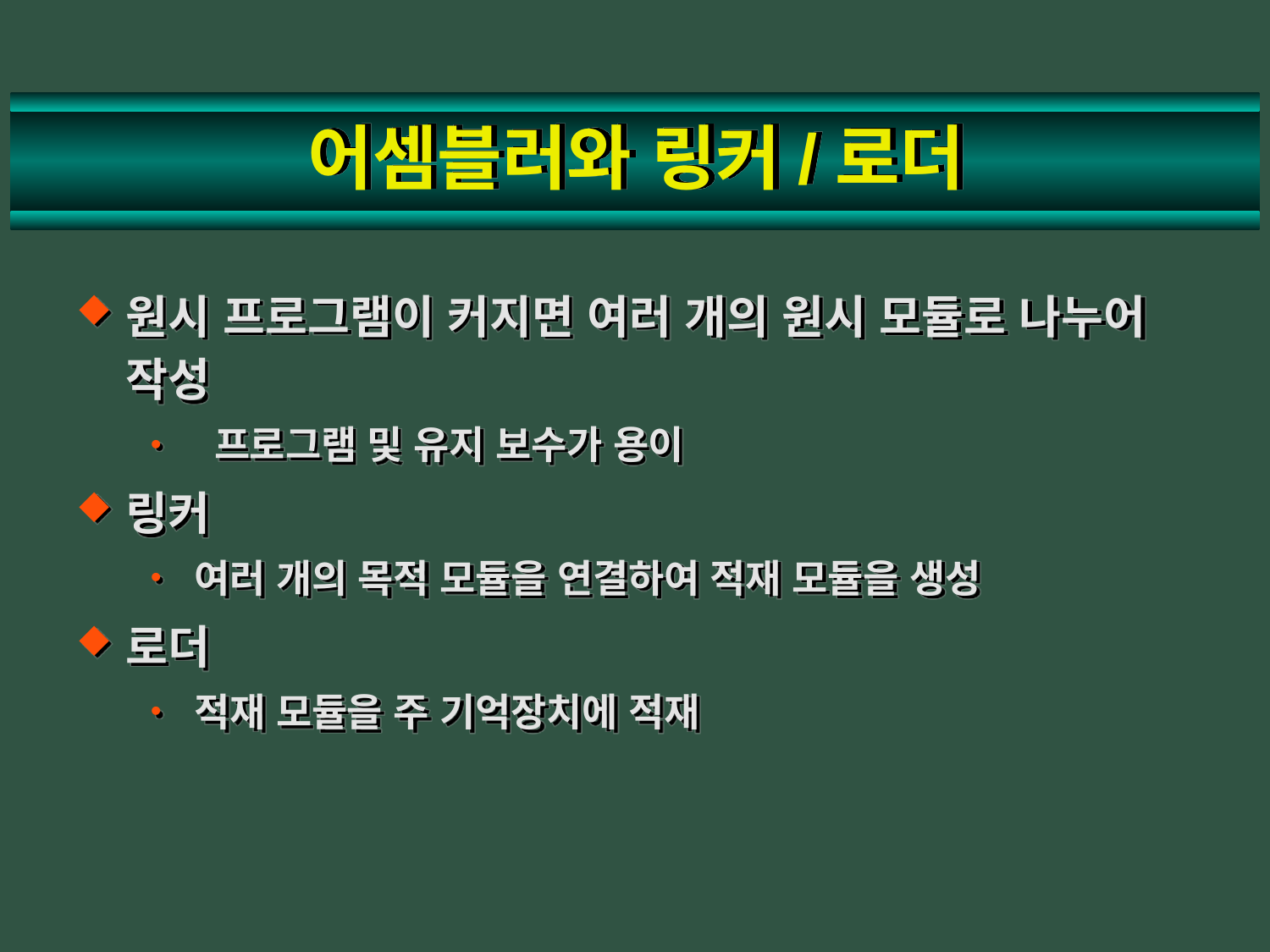

# 어셈블러와 링커/로더
원시 프로그램이 커지면 여러 개의 원시 모듈로 나누어 작성
 프로그램 및 유지 보수가 용이
링커
여러 개의 목적 모듈을 연결하여 적재 모듈을 생성
로더
적재 모듈을 주 기억장치에 적재